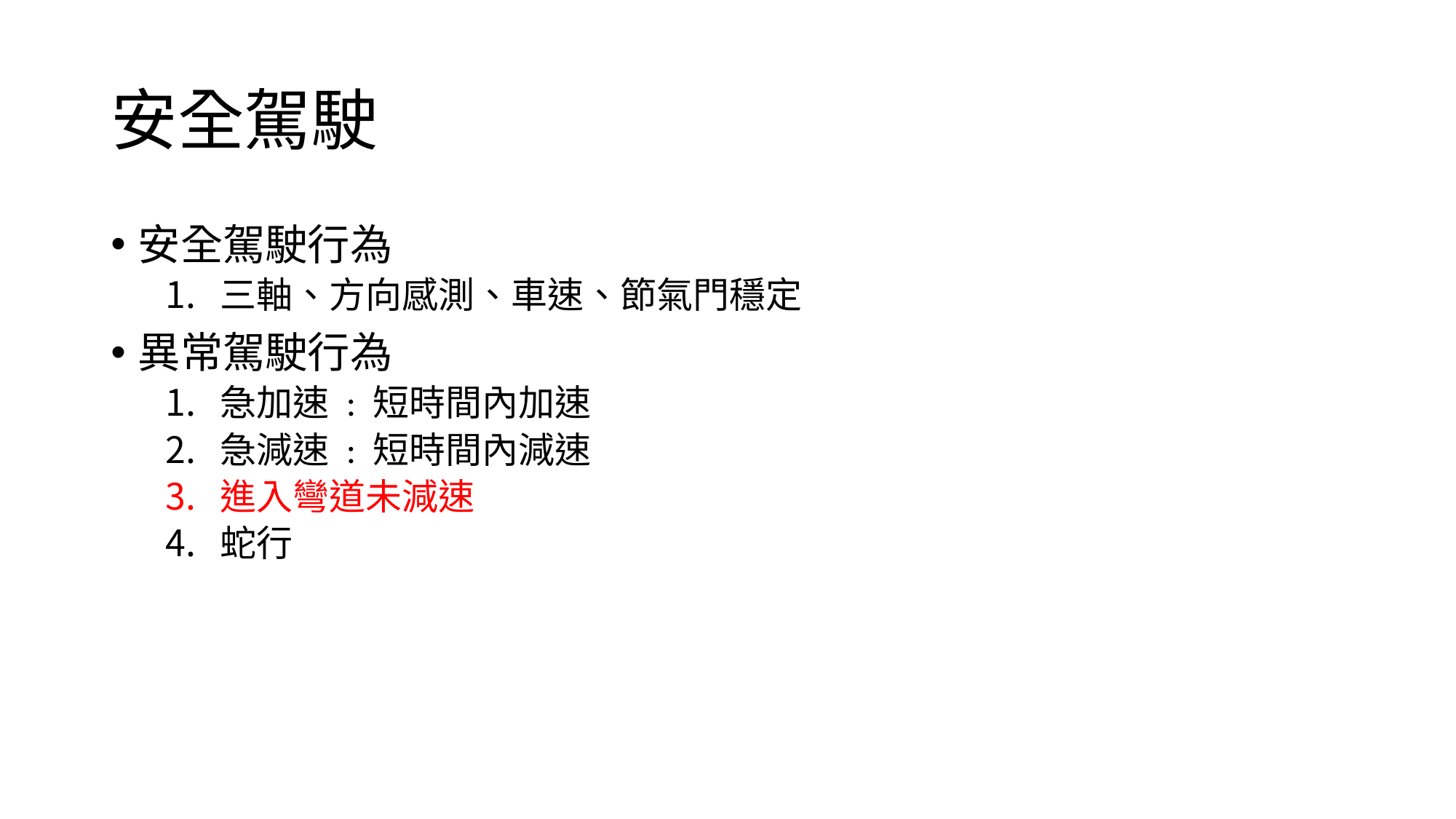

# 安全駕駛
安全駕駛行為
三軸、方向感測、車速、節氣門穩定
異常駕駛行為
急加速 : 短時間內加速
急減速 : 短時間內減速
進入彎道未減速
蛇行